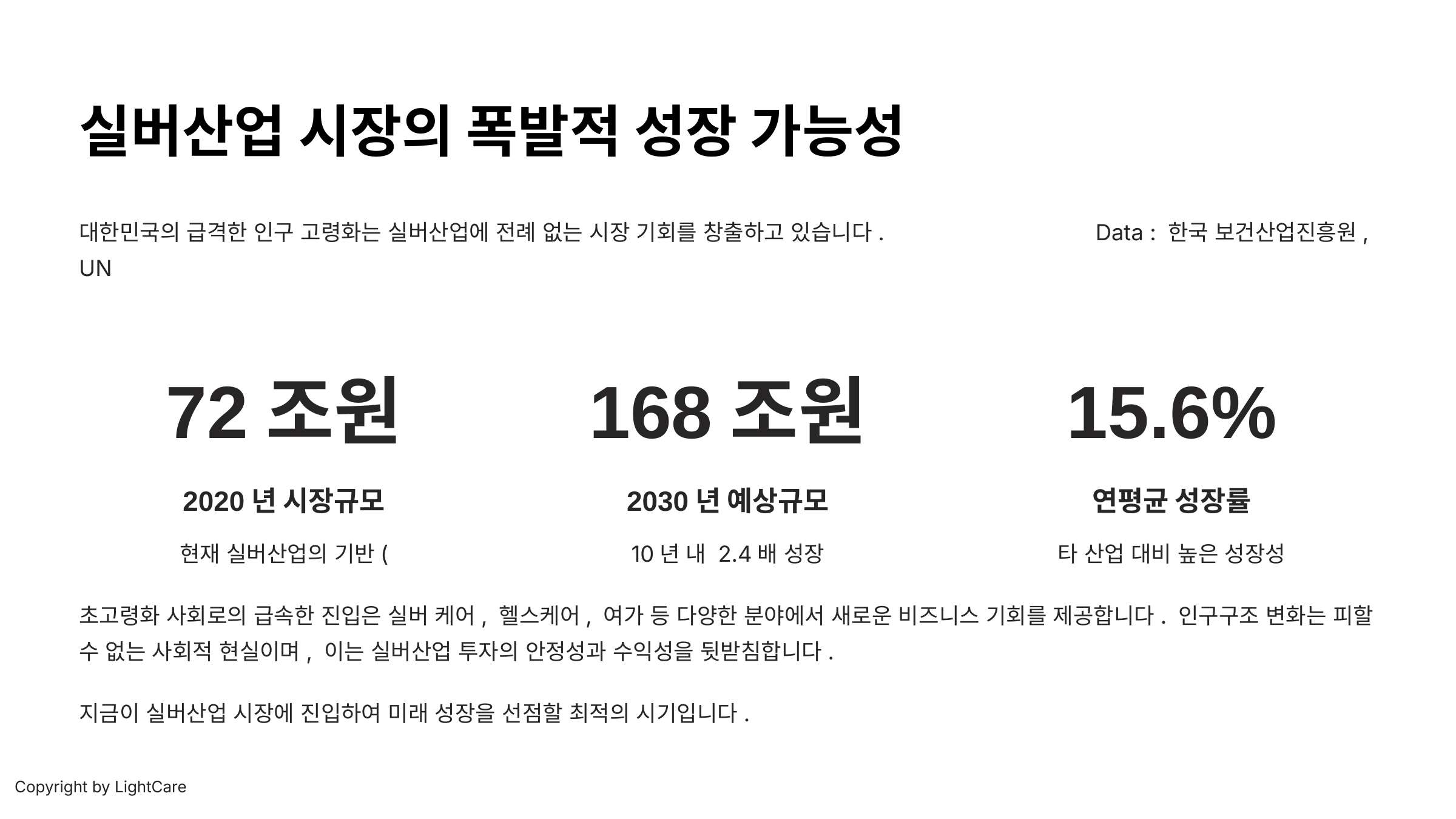

실버산업 시장의 폭발적 성장 가능성
대한민국의 급격한 인구 고령화는 실버산업에 전례 없는 시장 기회를 창출하고 있습니다.                                  Data : 한국 보건산업진흥원, UN

72조원
168조원
15.6%
2020년 시장규모
2030년 예상규모
연평균 성장률
현재 실버산업의 기반(
10년 내 2.4배 성장
타 산업 대비 높은 성장성
초고령화 사회로의 급속한 진입은 실버 케어, 헬스케어, 여가 등 다양한 분야에서 새로운 비즈니스 기회를 제공합니다. 인구구조 변화는 피할 수 없는 사회적 현실이며, 이는 실버산업 투자의 안정성과 수익성을 뒷받침합니다.
지금이 실버산업 시장에 진입하여 미래 성장을 선점할 최적의 시기입니다.
Copyright by LightCare